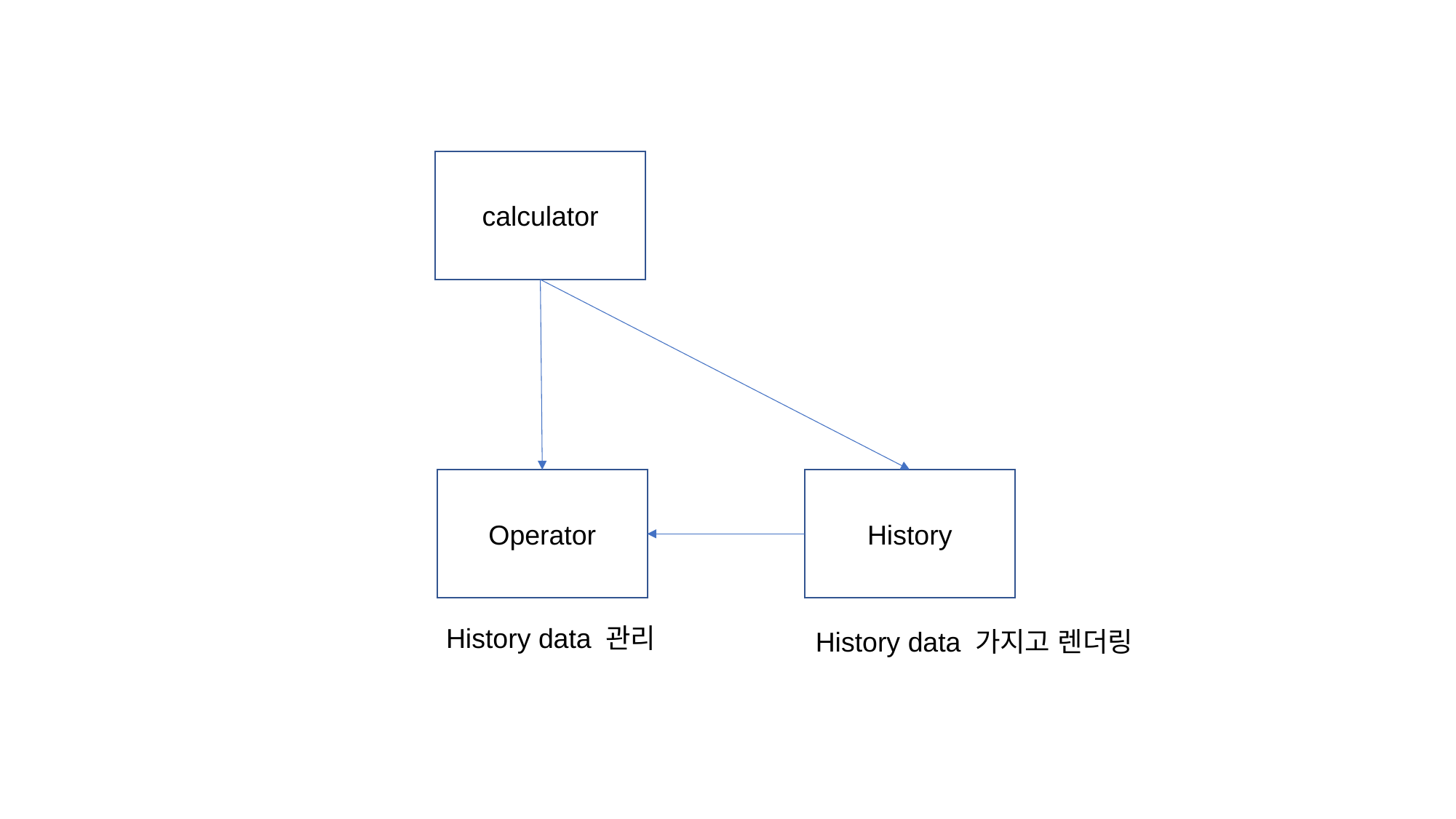

calculator
Operator
History
History data 관리
History data 가지고 렌더링